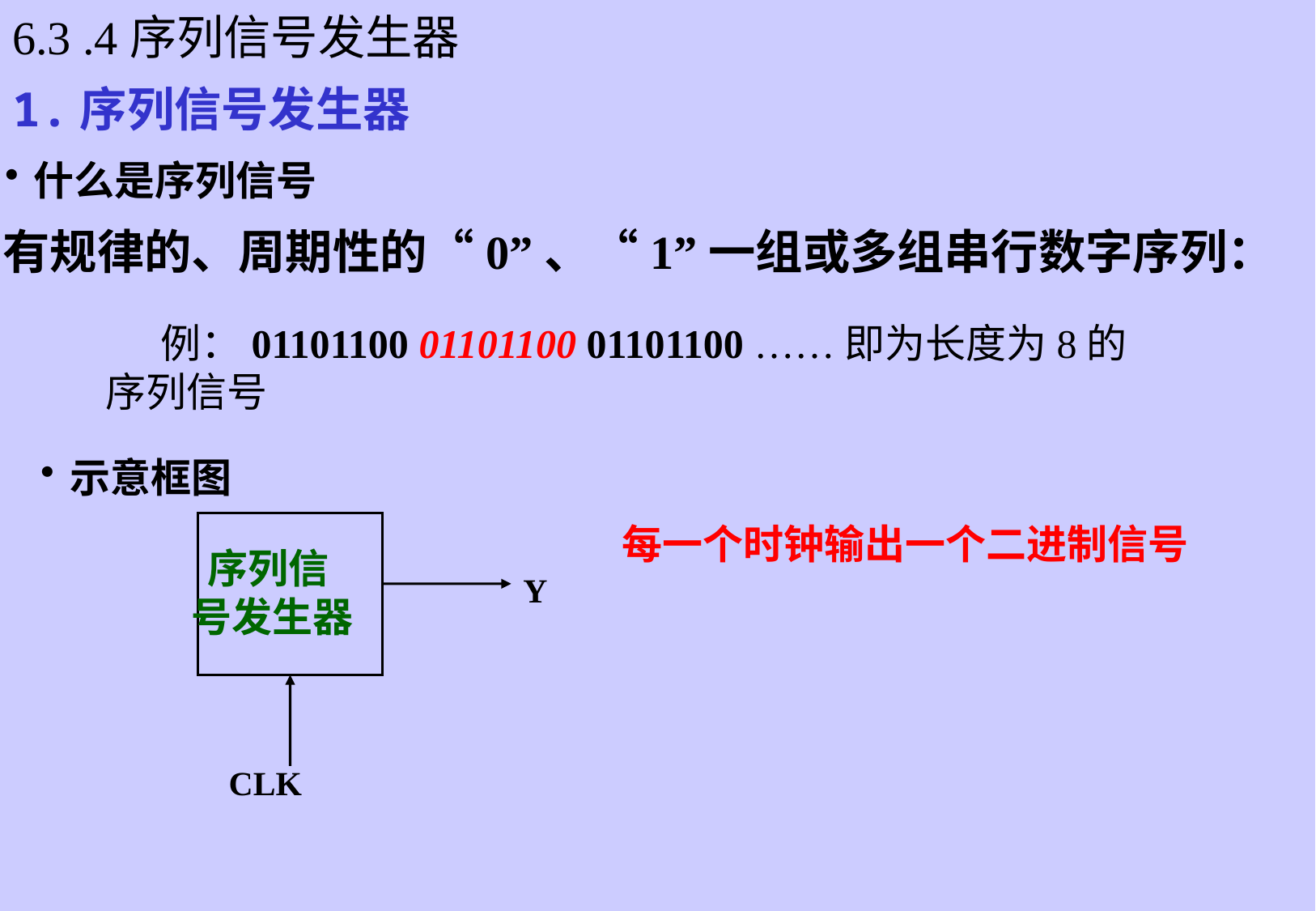

# 6.3 .4序列信号发生器
1.序列信号发生器

什么是序列信号
有规律的、周期性的“0”、“1”一组或多组串行数字序列：
     例：01101100 01101100 01101100 ……即为长度为8的序列信号
示意框图

  序列信
号发生器
Y

CLK
每一个时钟输出一个二进制信号